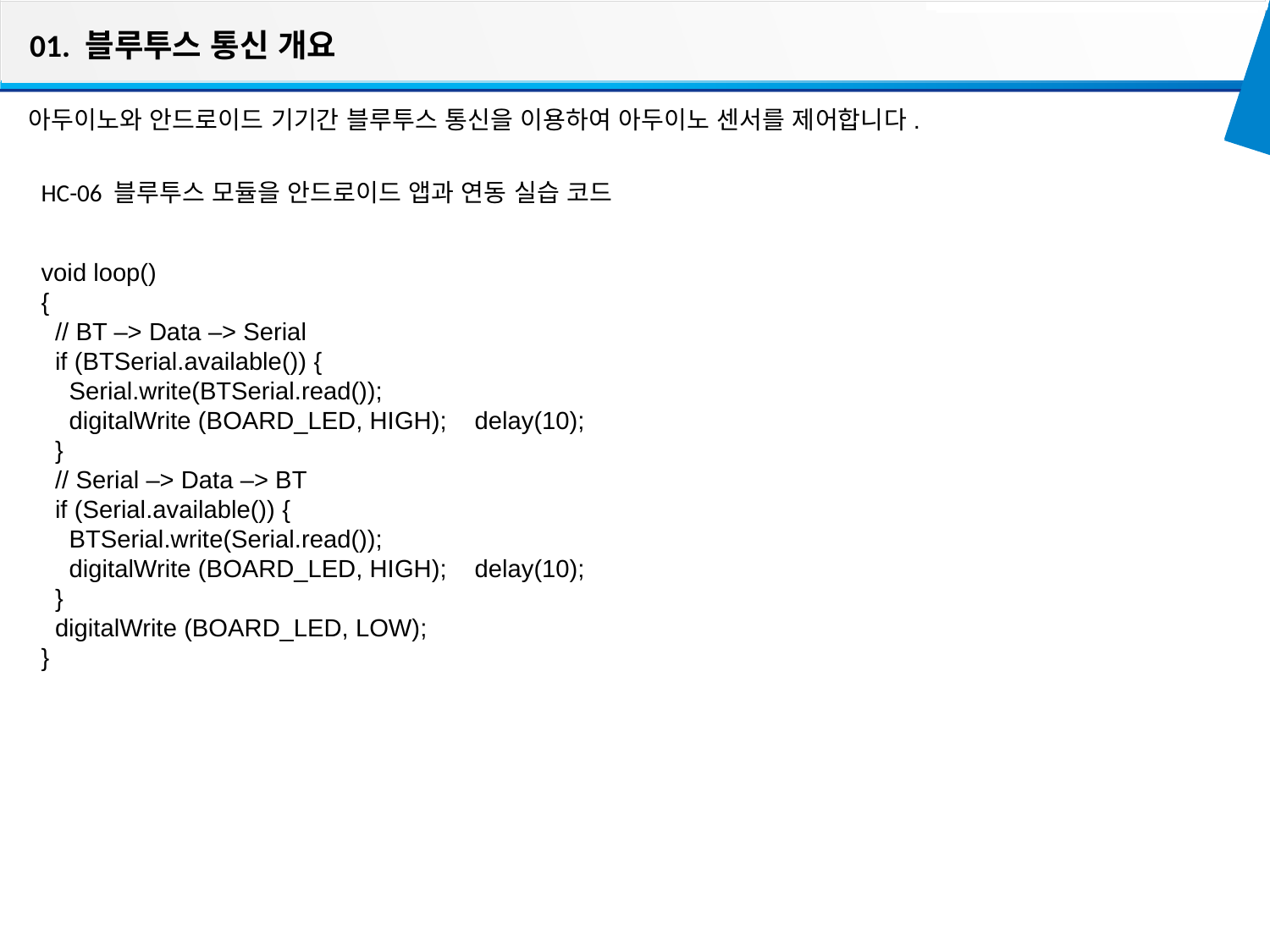

01. 블루투스 통신 개요

아두이노와 안드로이드 기기간 블루투스 통신을 이용하여 아두이노 센서를 제어합니다.
HC-06 블루투스 모듈을 안드로이드 앱과 연동 실습 코드
void loop()
{
  // BT –> Data –> Serial
  if (BTSerial.available()) {
    Serial.write(BTSerial.read());
    digitalWrite (BOARD_LED, HIGH);    delay(10);
  }
  // Serial –> Data –> BT
  if (Serial.available()) {
    BTSerial.write(Serial.read());
    digitalWrite (BOARD_LED, HIGH);    delay(10);
  }
  digitalWrite (BOARD_LED, LOW);
}